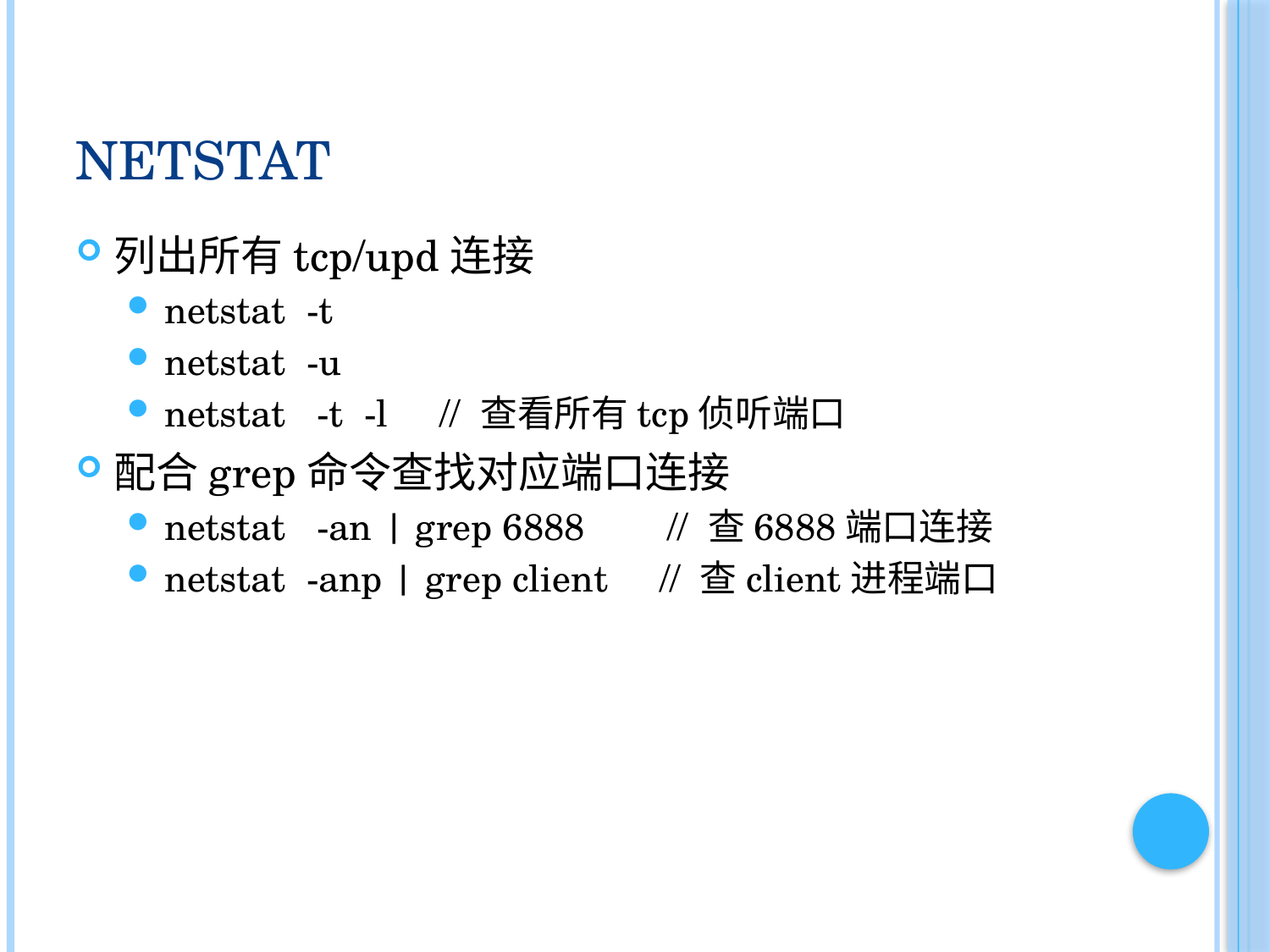

# netstat
列出所有tcp/upd连接
netstat  -t
netstat  -u
netstat   -t  -l     // 查看所有tcp侦听端口
配合grep命令查找对应端口连接
netstat   -an | grep 6888        // 查6888端口连接
netstat  -anp | grep client     // 查client进程端口